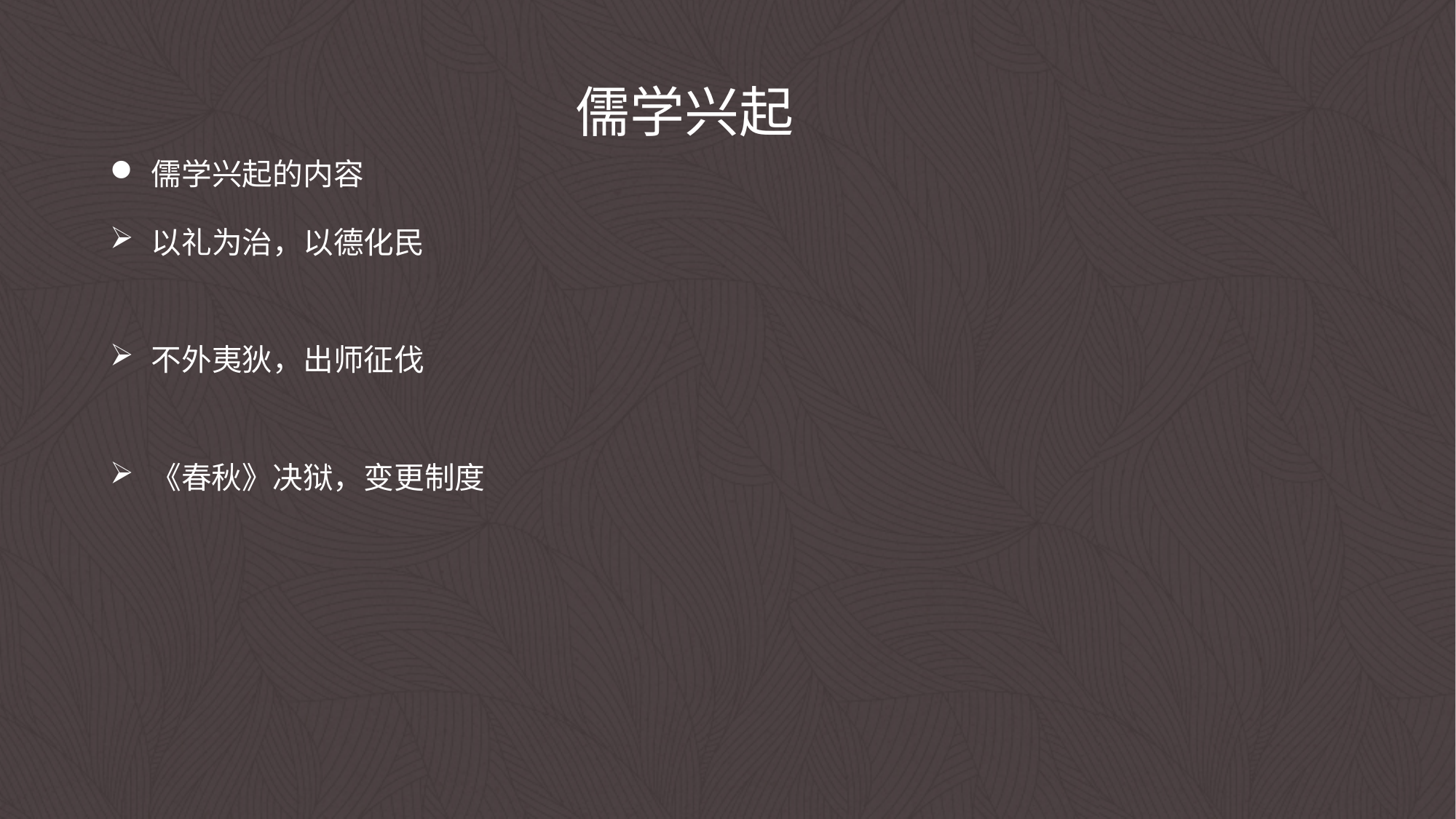

儒学兴起
儒学兴起的内容
以礼为治，以德化民
不外夷狄，出师征伐
《春秋》决狱，变更制度